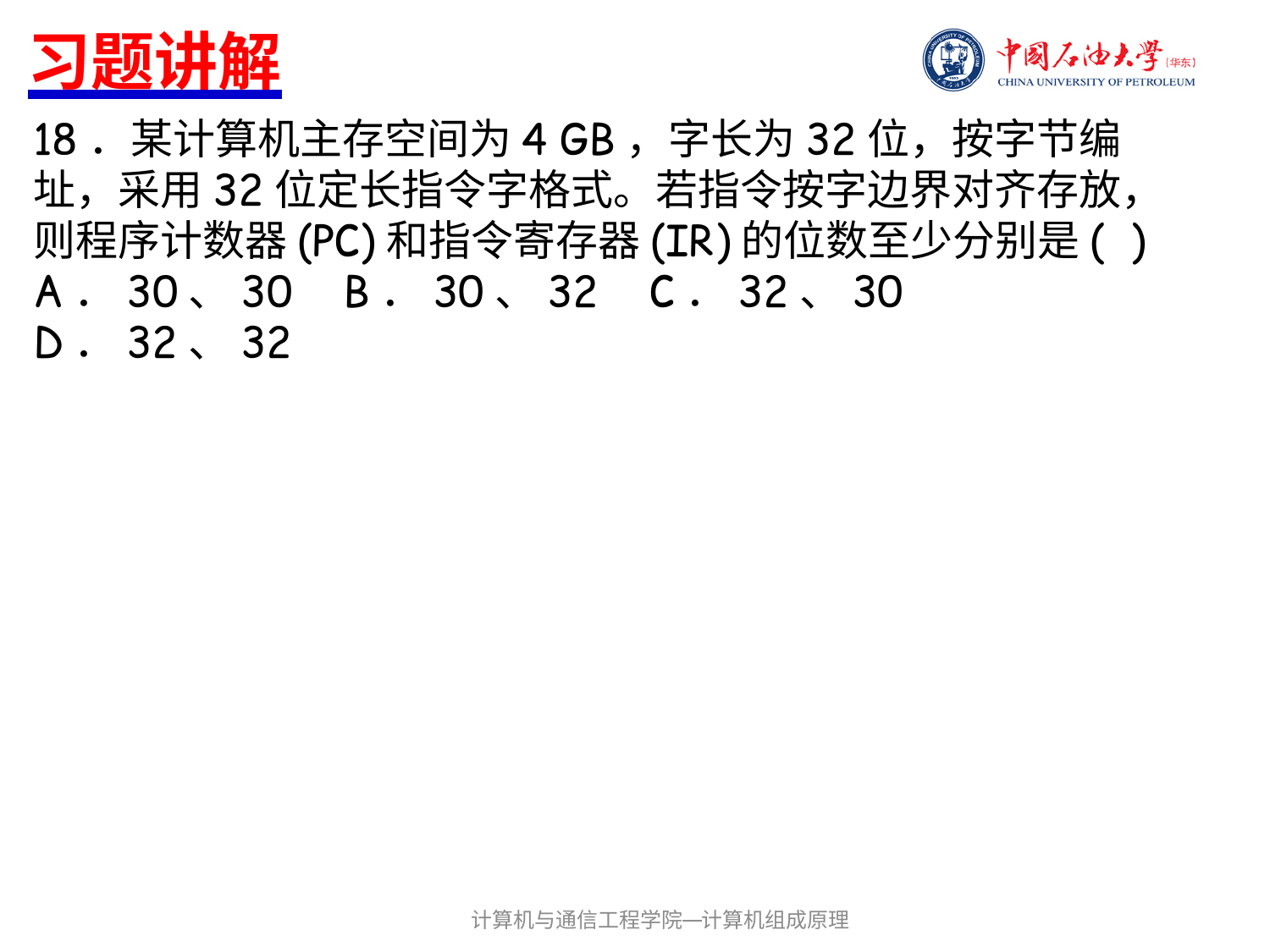

# 习题讲解
18．某计算机主存空间为4 GB，字长为32位，按字节编址，采用32位定长指令字格式。若指令按字边界对齐存放，则程序计数器(PC)和指令寄存器(IR)的位数至少分别是(  )
A．30、30    B．30、32    C．32、30    D．32、32
计算机与通信工程学院—计算机组成原理
91